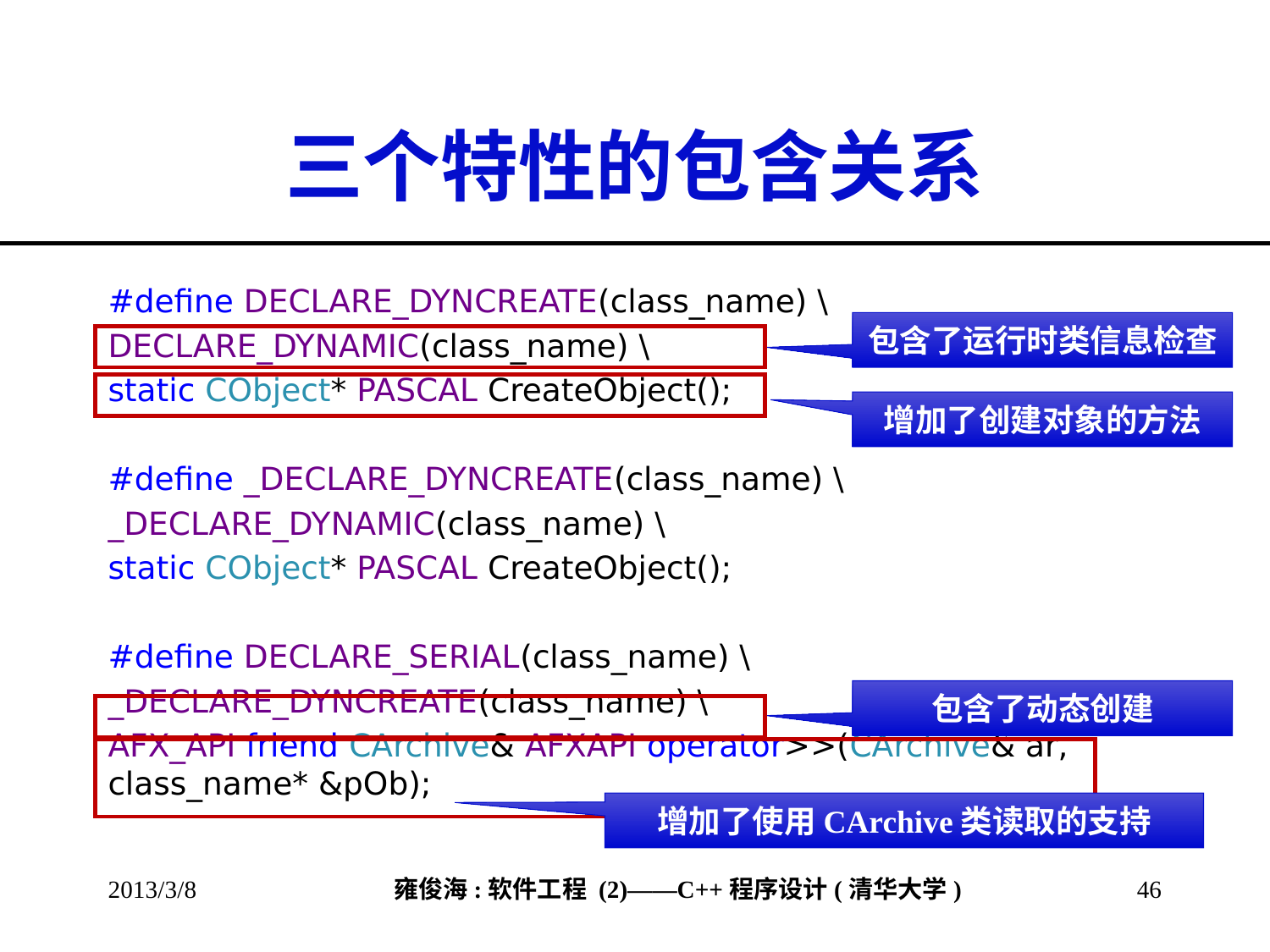

# 三个特性的包含关系
#define DECLARE_DYNCREATE(class_name) \
DECLARE_DYNAMIC(class_name) \
static CObject* PASCAL CreateObject();

#define _DECLARE_DYNCREATE(class_name) \
_DECLARE_DYNAMIC(class_name) \
static CObject* PASCAL CreateObject();

#define DECLARE_SERIAL(class_name) \
_DECLARE_DYNCREATE(class_name) \
AFX_API friend CArchive& AFXAPI operator>>(CArchive& ar, class_name* &pOb);
包含了运行时类信息检查

增加了创建对象的方法
包含了动态创建

增加了使用CArchive类读取的支持
2013/3/8
46